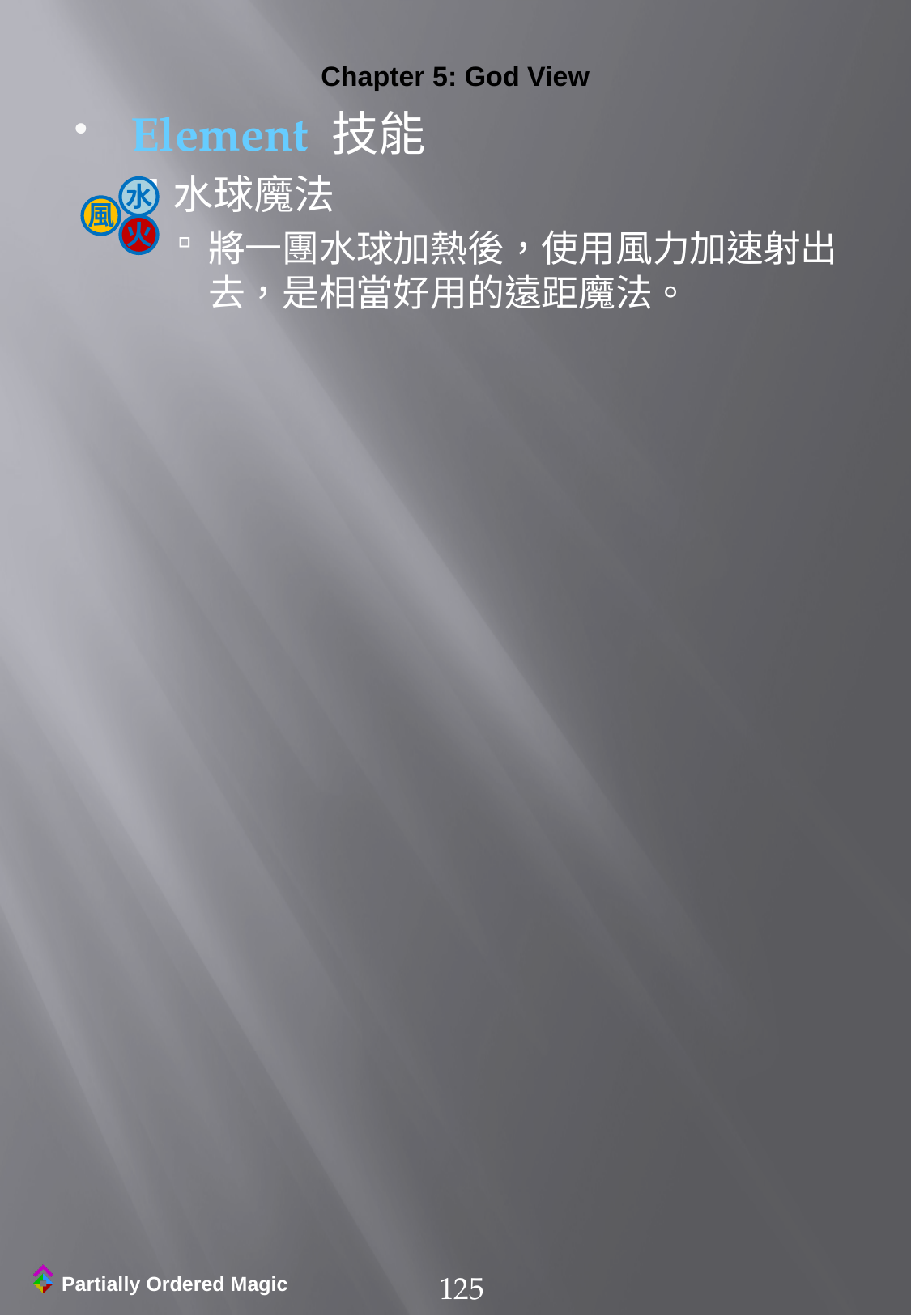

# Chapter 5: God View
Element 技能
水球魔法
將一團水球加熱後，使用風力加速射出去，是相當好用的遠距魔法。
水

風

火